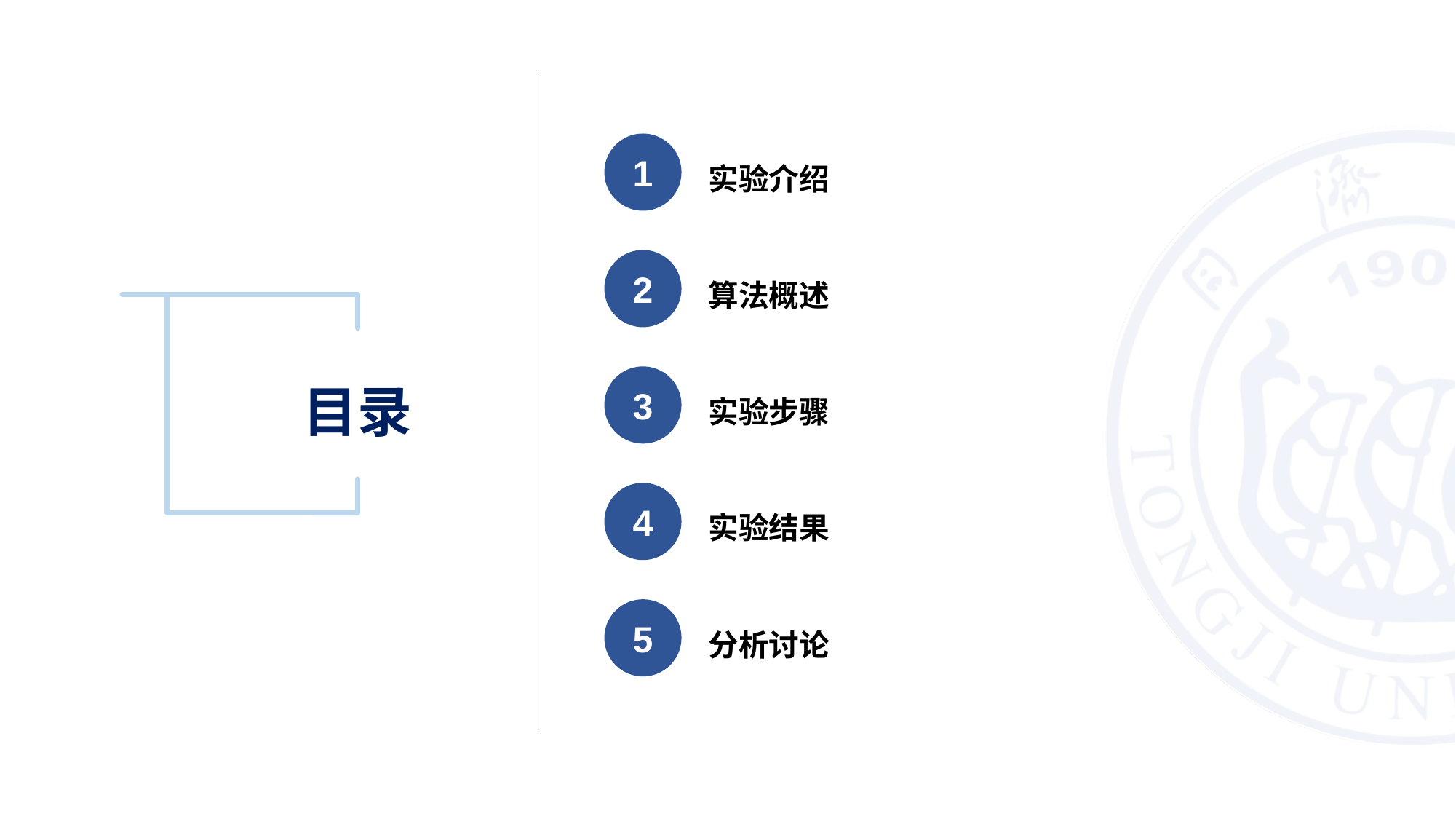

1
实验介绍
2
算法概述
目录
3
实验步骤
4
实验结果
5
分析讨论